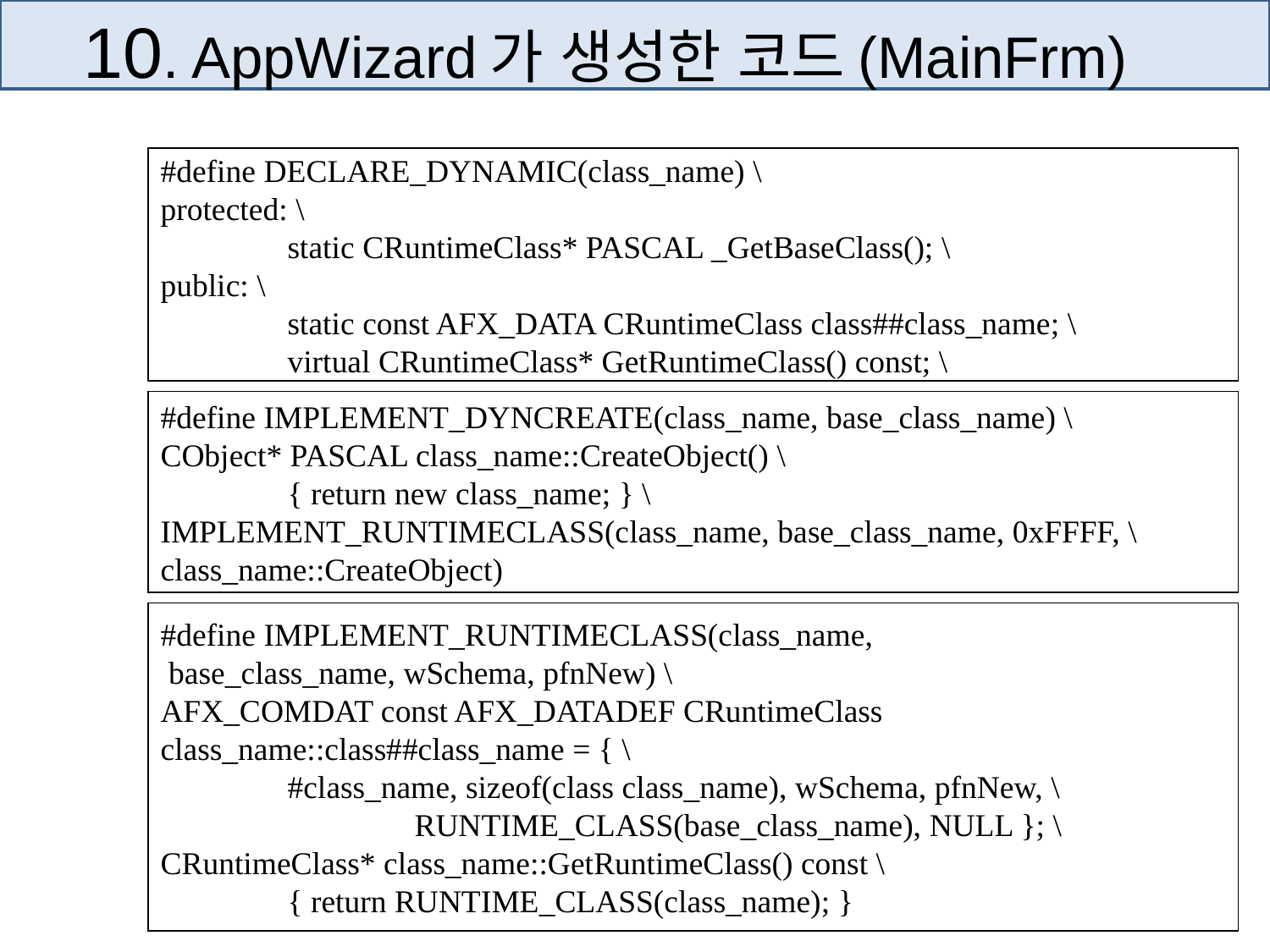

# 10. AppWizard가 생성한 코드(MainFrm)
#define DECLARE_DYNAMIC(class_name) \
protected: \
	static CRuntimeClass* PASCAL _GetBaseClass(); \
public: \
	static const AFX_DATA CRuntimeClass class##class_name; \
	virtual CRuntimeClass* GetRuntimeClass() const; \
#define IMPLEMENT_DYNCREATE(class_name, base_class_name) \
CObject* PASCAL class_name::CreateObject() \
	{ return new class_name; } \
IMPLEMENT_RUNTIMECLASS(class_name, base_class_name, 0xFFFF, \
class_name::CreateObject)
#define IMPLEMENT_RUNTIMECLASS(class_name,
 base_class_name, wSchema, pfnNew) \
AFX_COMDAT const AFX_DATADEF CRuntimeClass
class_name::class##class_name = { \
	#class_name, sizeof(class class_name), wSchema, pfnNew, \
		RUNTIME_CLASS(base_class_name), NULL }; \
CRuntimeClass* class_name::GetRuntimeClass() const \
	{ return RUNTIME_CLASS(class_name); }